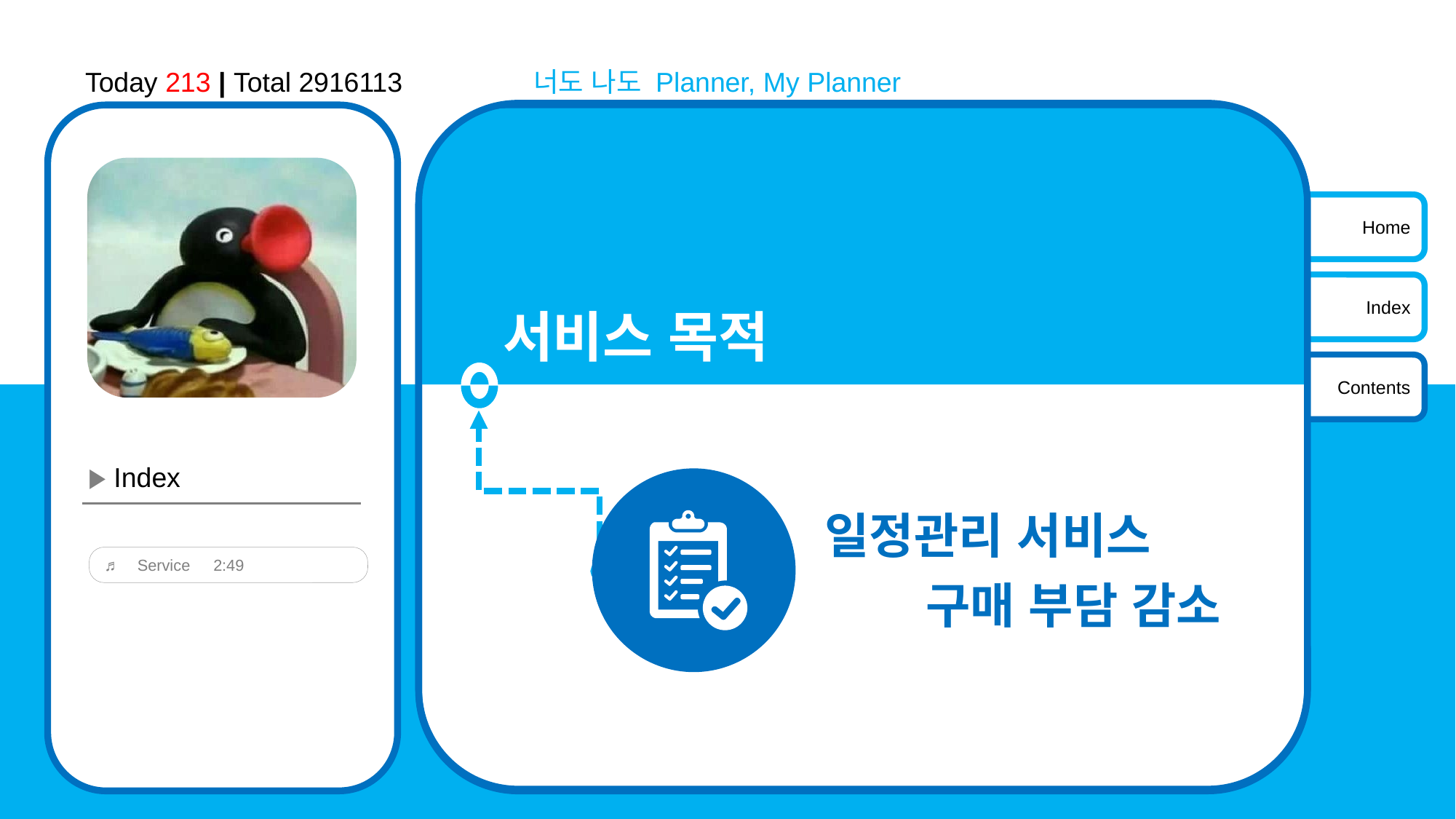

Today 213 | Total 2916113
너도 나도 Planner, My Planner

Home
Index
서비스 목적
Contents

▶ Index

일정관리 서비스
♬    Service	2:49
구매 부담 감소